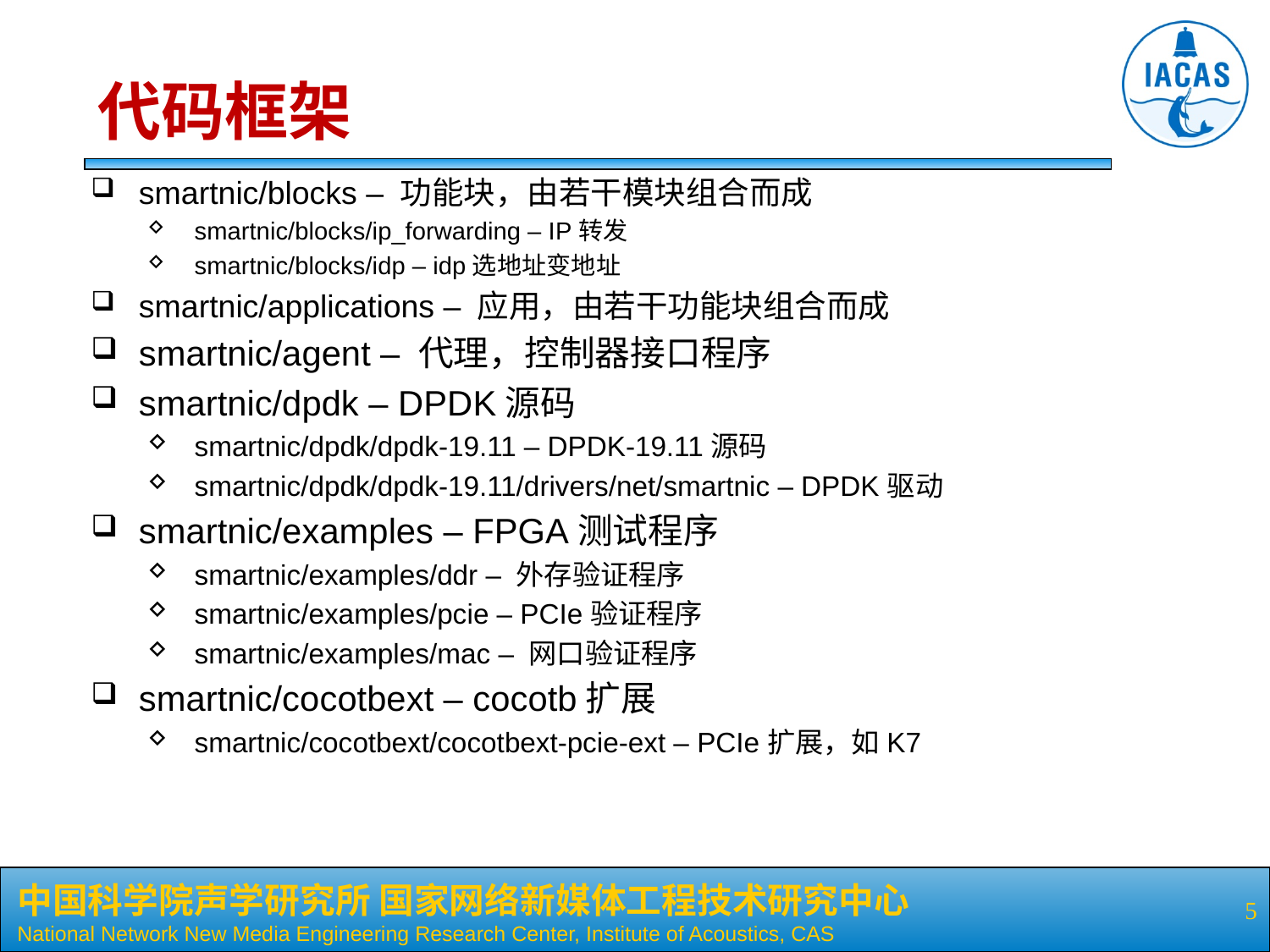

# 代码框架
smartnic/blocks – 功能块，由若干模块组合而成
smartnic/blocks/ip_forwarding – IP转发
smartnic/blocks/idp – idp选地址变地址
smartnic/applications – 应用，由若干功能块组合而成
smartnic/agent – 代理，控制器接口程序
smartnic/dpdk – DPDK源码
smartnic/dpdk/dpdk-19.11 – DPDK-19.11源码
smartnic/dpdk/dpdk-19.11/drivers/net/smartnic – DPDK驱动
smartnic/examples – FPGA测试程序
smartnic/examples/ddr – 外存验证程序
smartnic/examples/pcie – PCIe验证程序
smartnic/examples/mac – 网口验证程序
smartnic/cocotbext – cocotb扩展
smartnic/cocotbext/cocotbext-pcie-ext – PCIe扩展，如K7